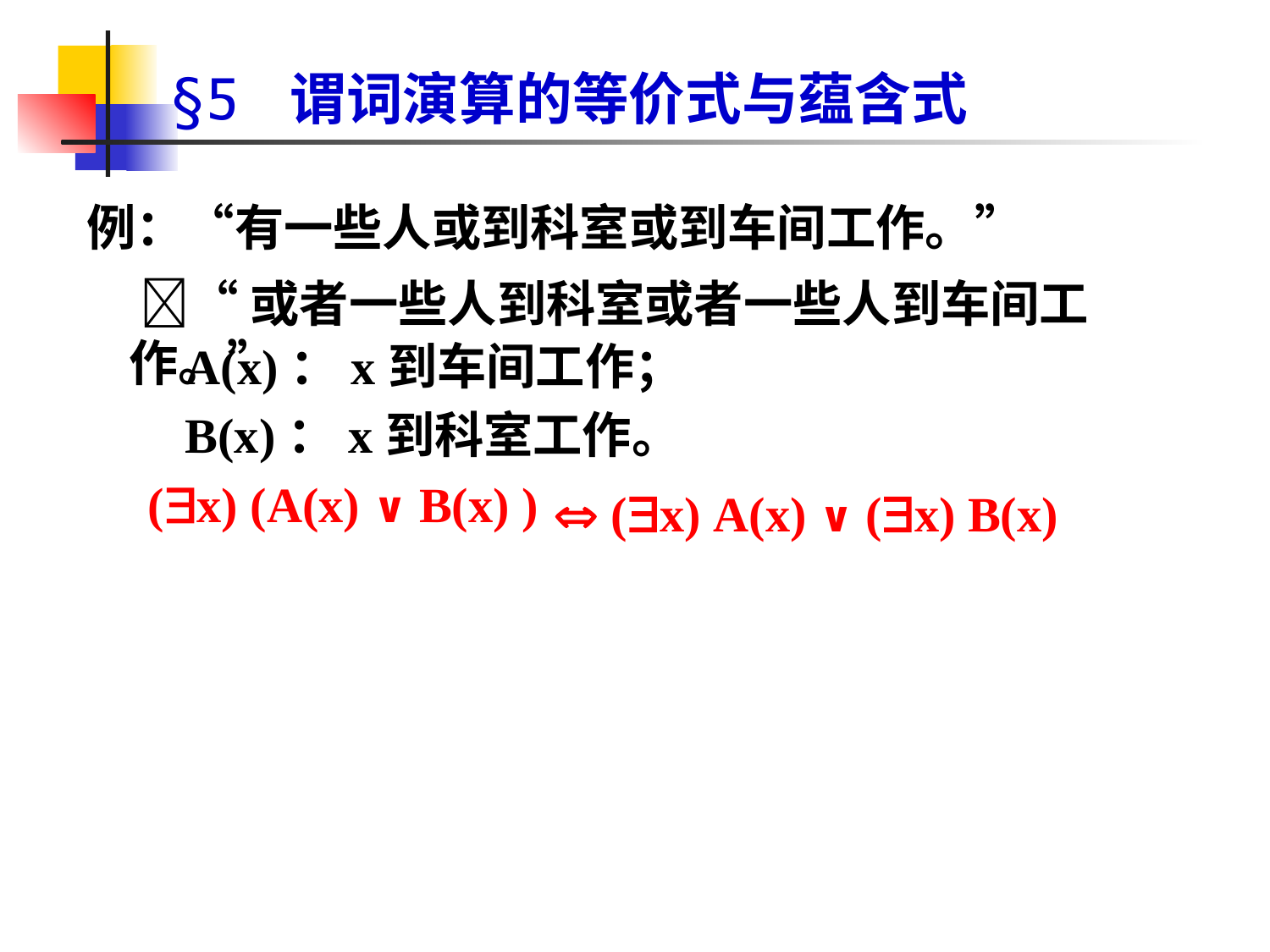

# §5  谓词演算的等价式与蕴含式
例：“有一些人或到科室或到车间工作。”

        A(x)：x到车间工作；
        B(x)：x到科室工作。
     (∃x) (A(x) ∨ B(x) )
 ⇔“或者一些人到科室或者一些人到车间工作。”
⇔ (∃x) A(x) ∨ (∃x) B(x)
67